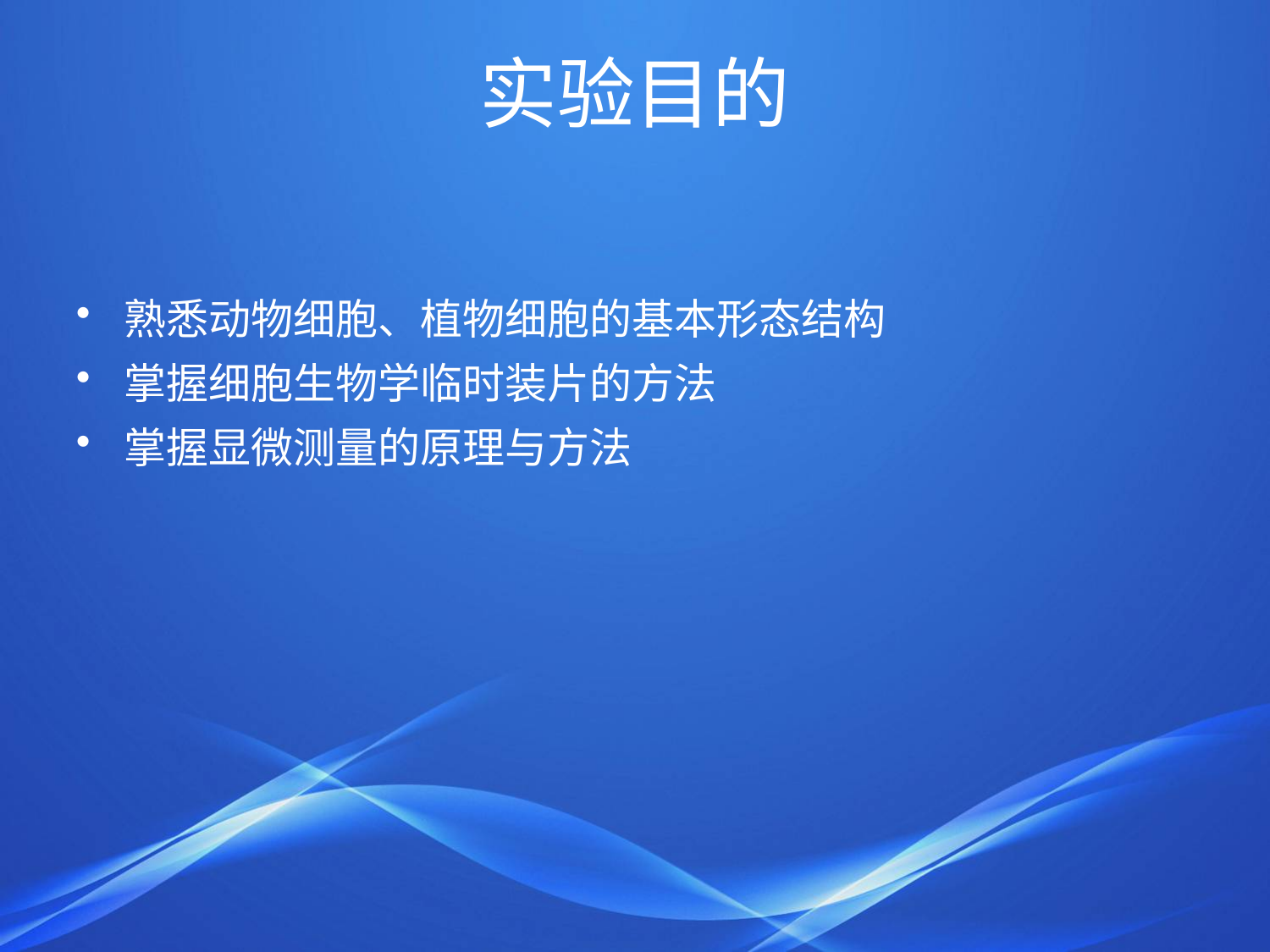

# 实验目的

熟悉动物细胞、植物细胞的基本形态结构
掌握细胞生物学临时装片的方法
掌握显微测量的原理与方法